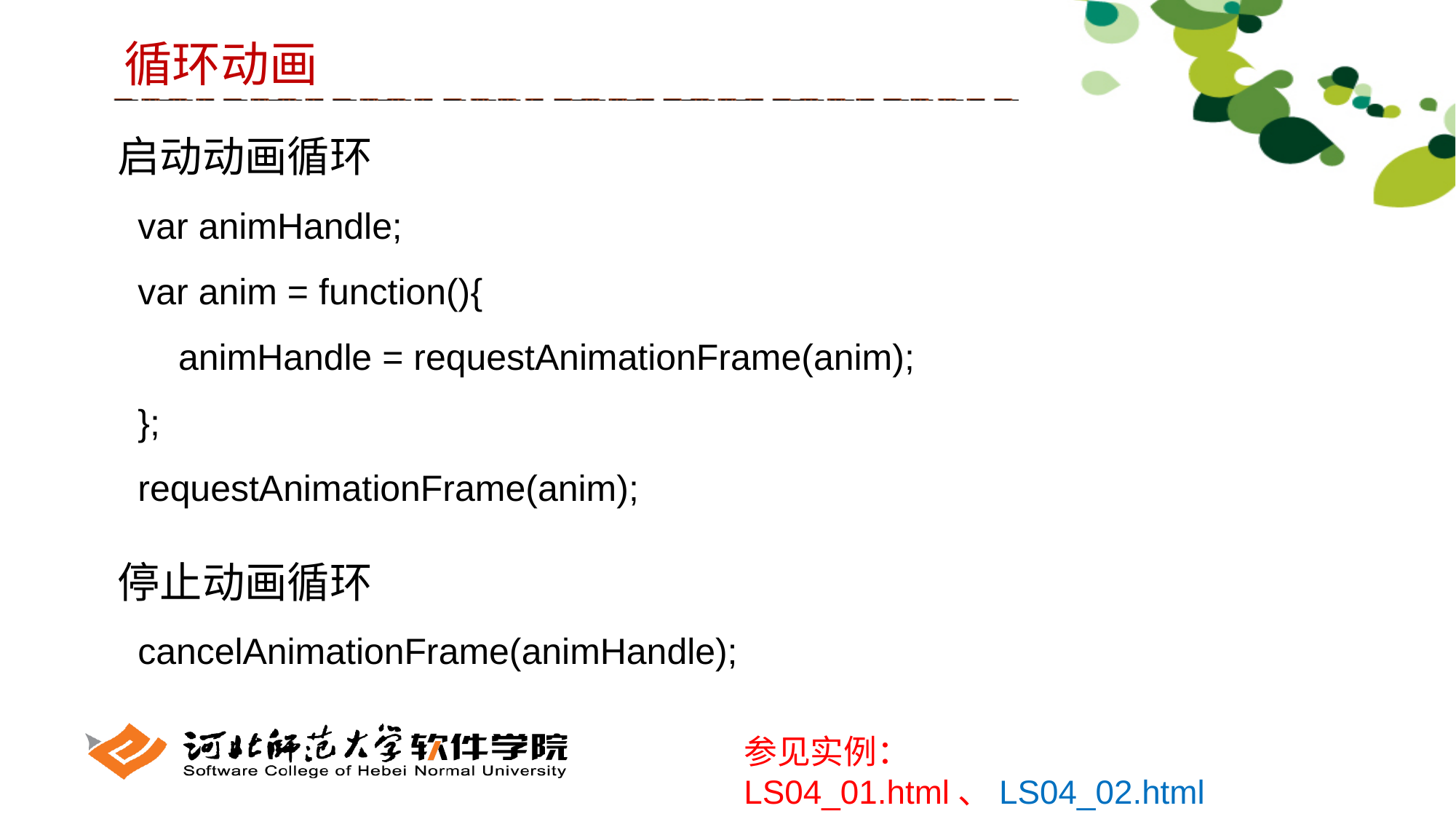

循环动画
启动动画循环
var animHandle;
var anim = function(){
    animHandle = requestAnimationFrame(anim);
};
requestAnimationFrame(anim);
停止动画循环
cancelAnimationFrame(animHandle);

参见实例：LS04_01.html、LS04_02.html